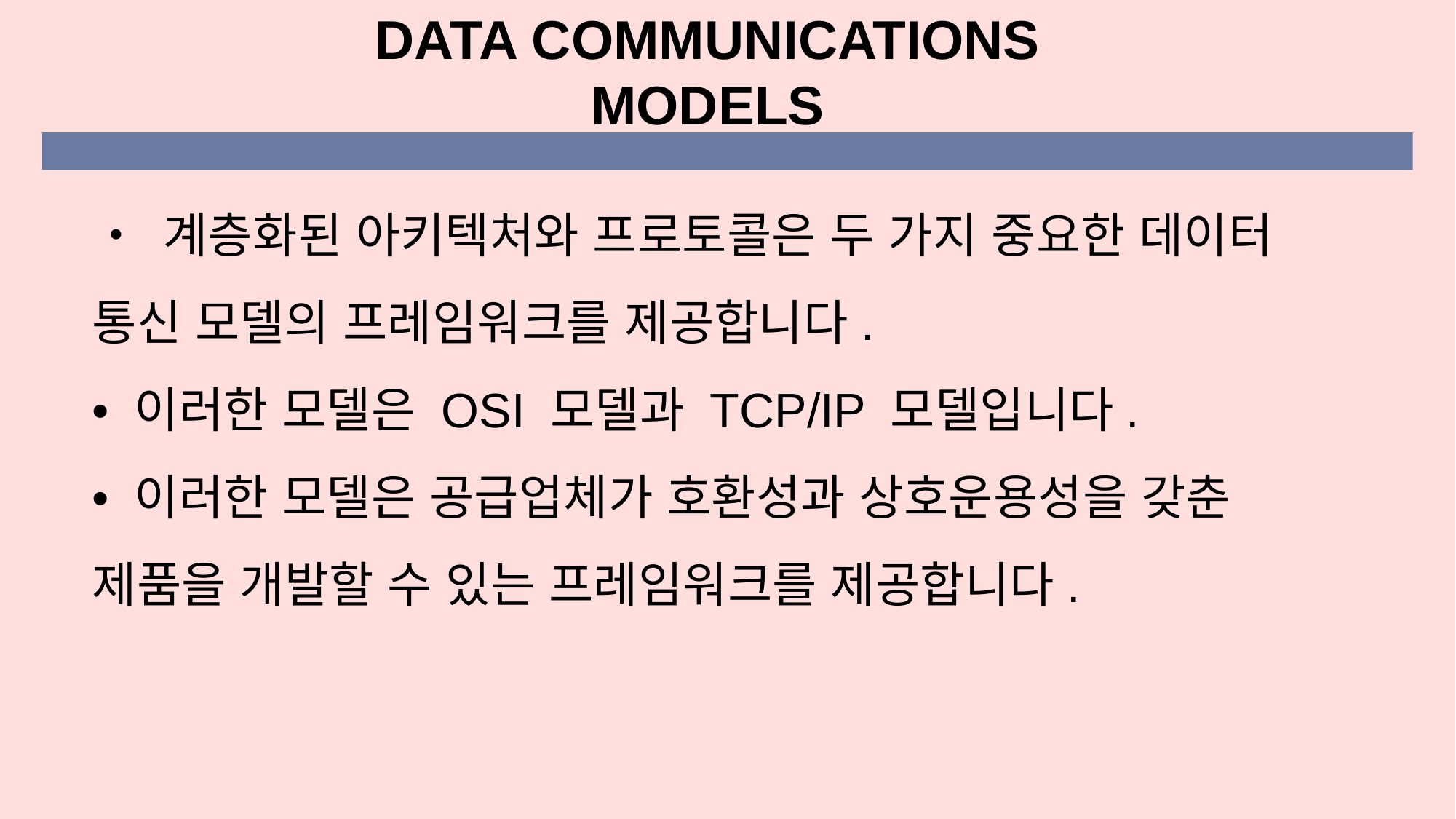

DATA COMMUNICATIONS MODELS

• 계층화된 아키텍처와 프로토콜은 두 가지 중요한 데이터 통신 모델의 프레임워크를 제공합니다.
• 이러한 모델은 OSI 모델과 TCP/IP 모델입니다.
• 이러한 모델은 공급업체가 호환성과 상호운용성을 갖춘 제품을 개발할 수 있는 프레임워크를 제공합니다.